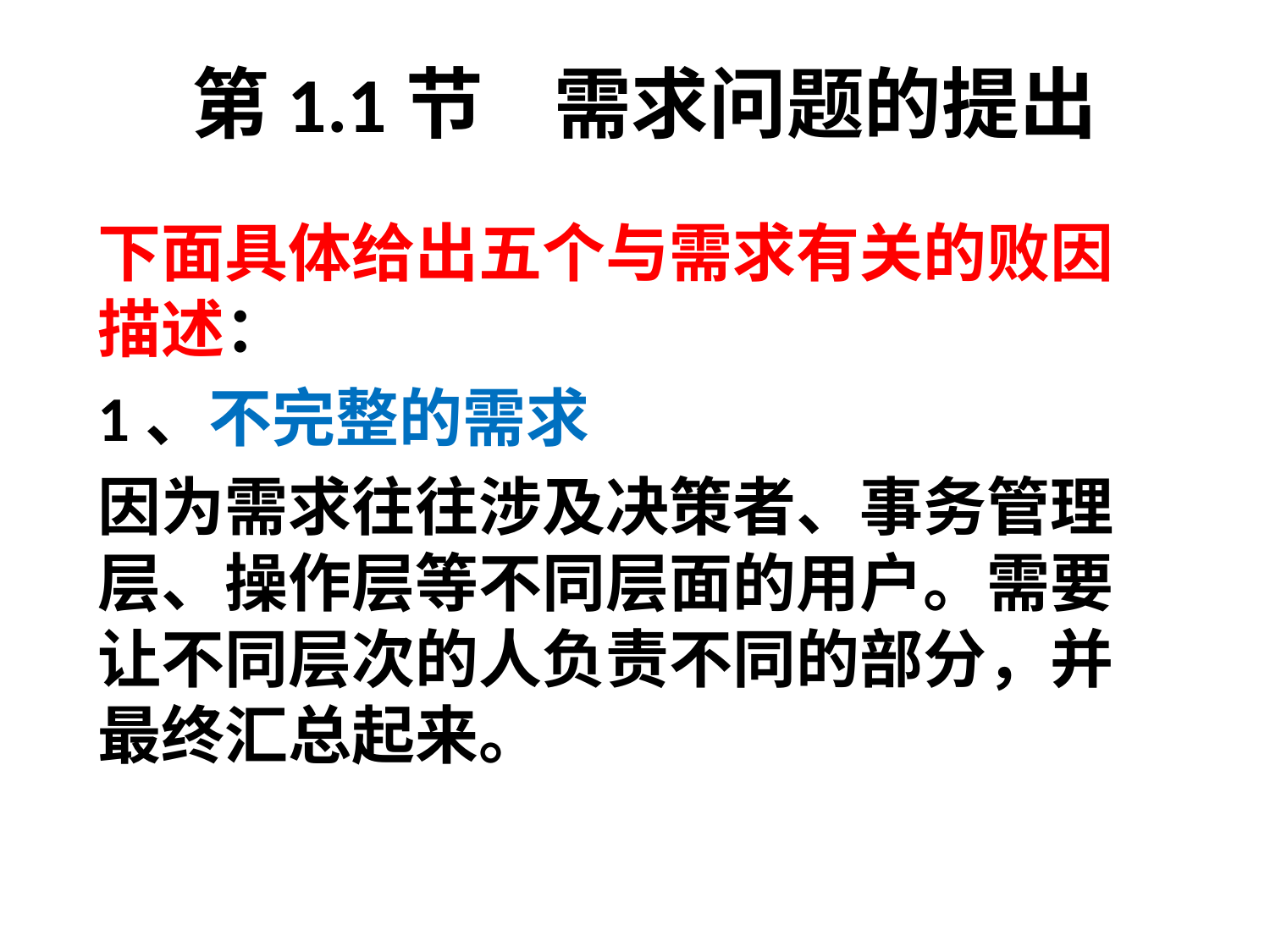

# 第1.1节    需求问题的提出
下面具体给出五个与需求有关的败因描述：
1、不完整的需求
因为需求往往涉及决策者、事务管理层、操作层等不同层面的用户。需要让不同层次的人负责不同的部分，并最终汇总起来。